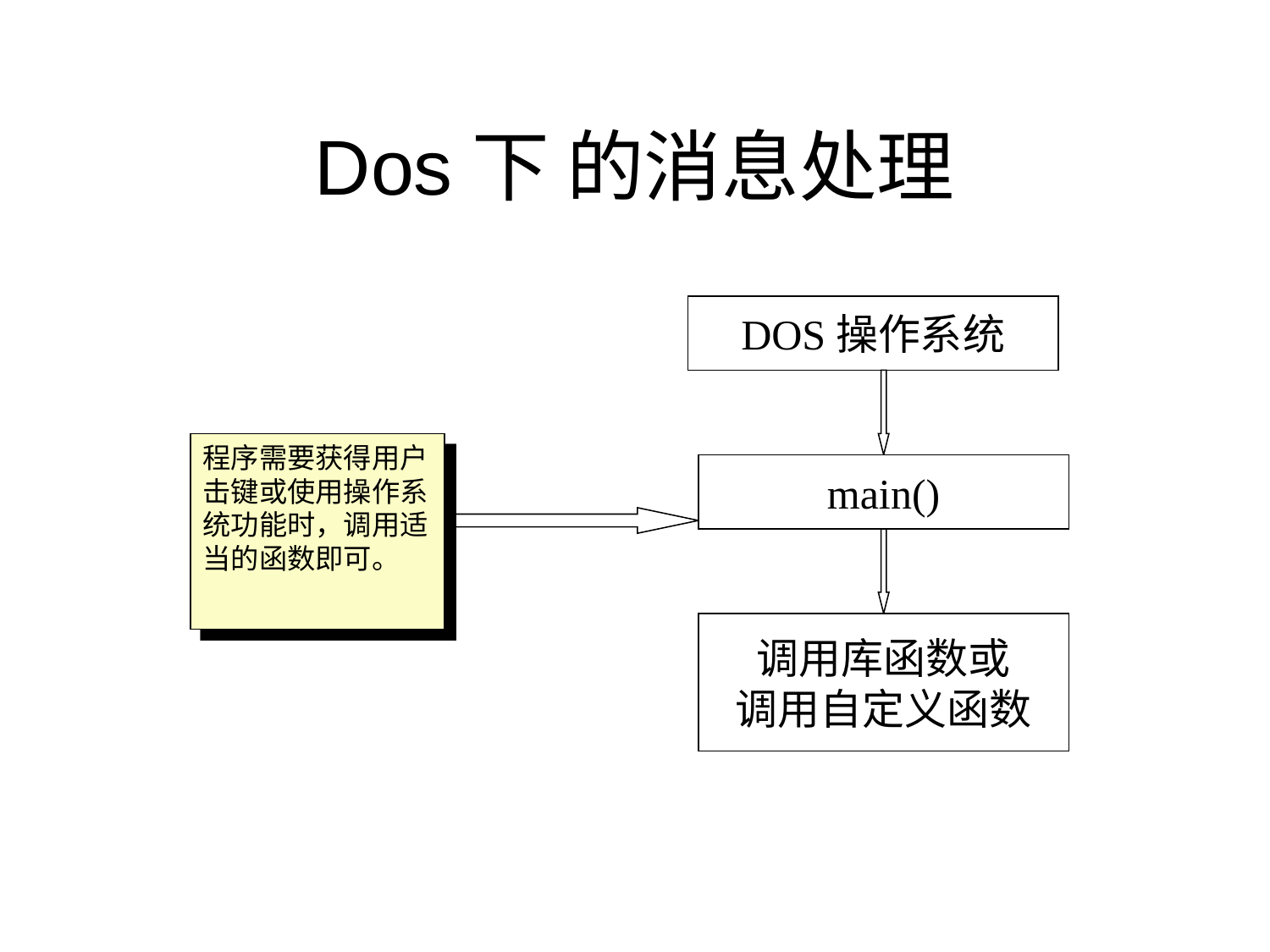

# Dos下 的消息处理
DOS操作系统

程序需要获得用户击键或使用操作系统功能时，调用适当的函数即可。

main()

调用库函数或
调用自定义函数
9